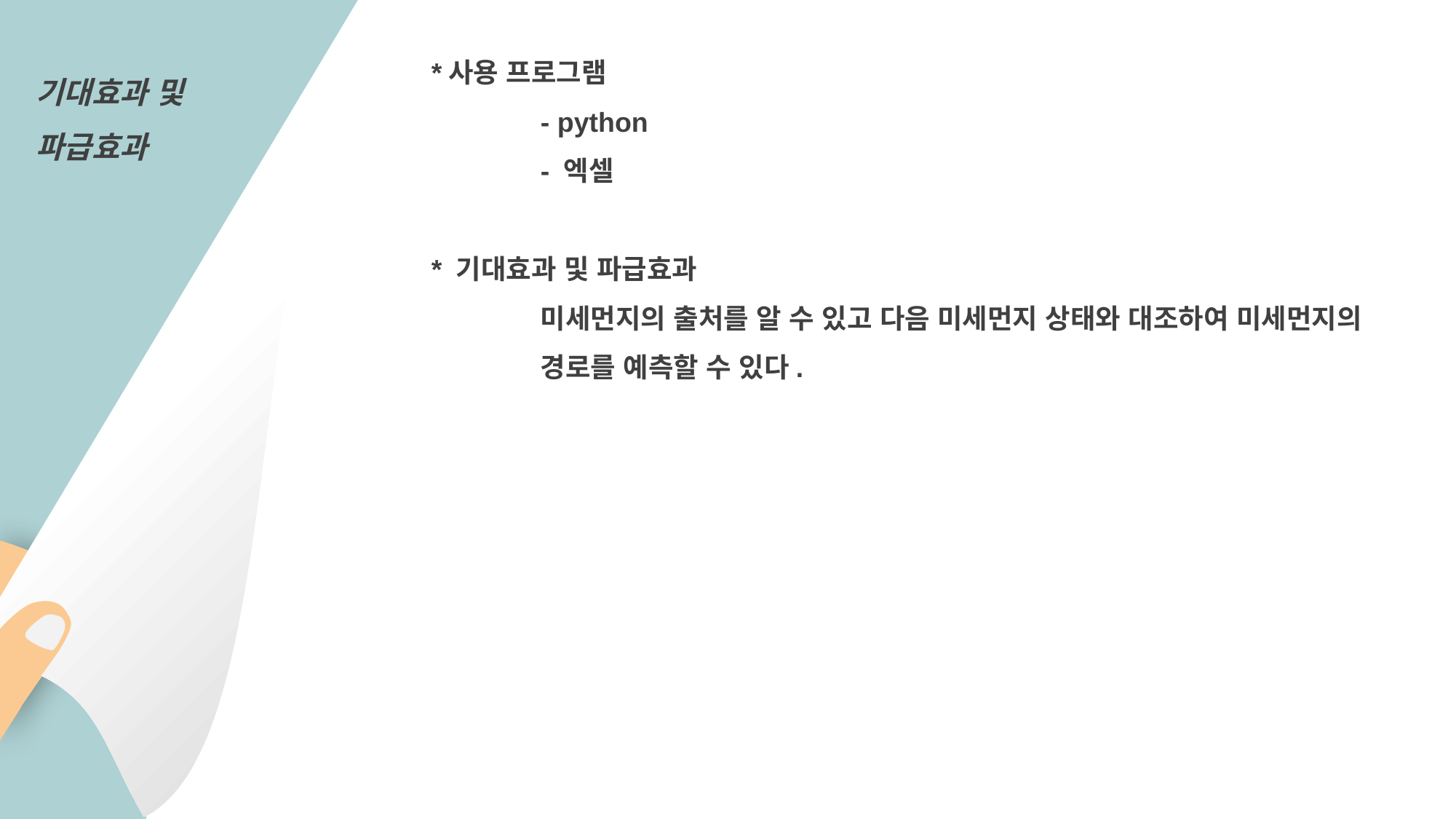

*사용 프로그램
	- python
	- 엑셀

* 기대효과 및 파급효과
	미세먼지의 출처를 알 수 있고 다음 미세먼지 상태와 대조하여 미세먼지의
	경로를 예측할 수 있다.

기대효과 및
파급효과